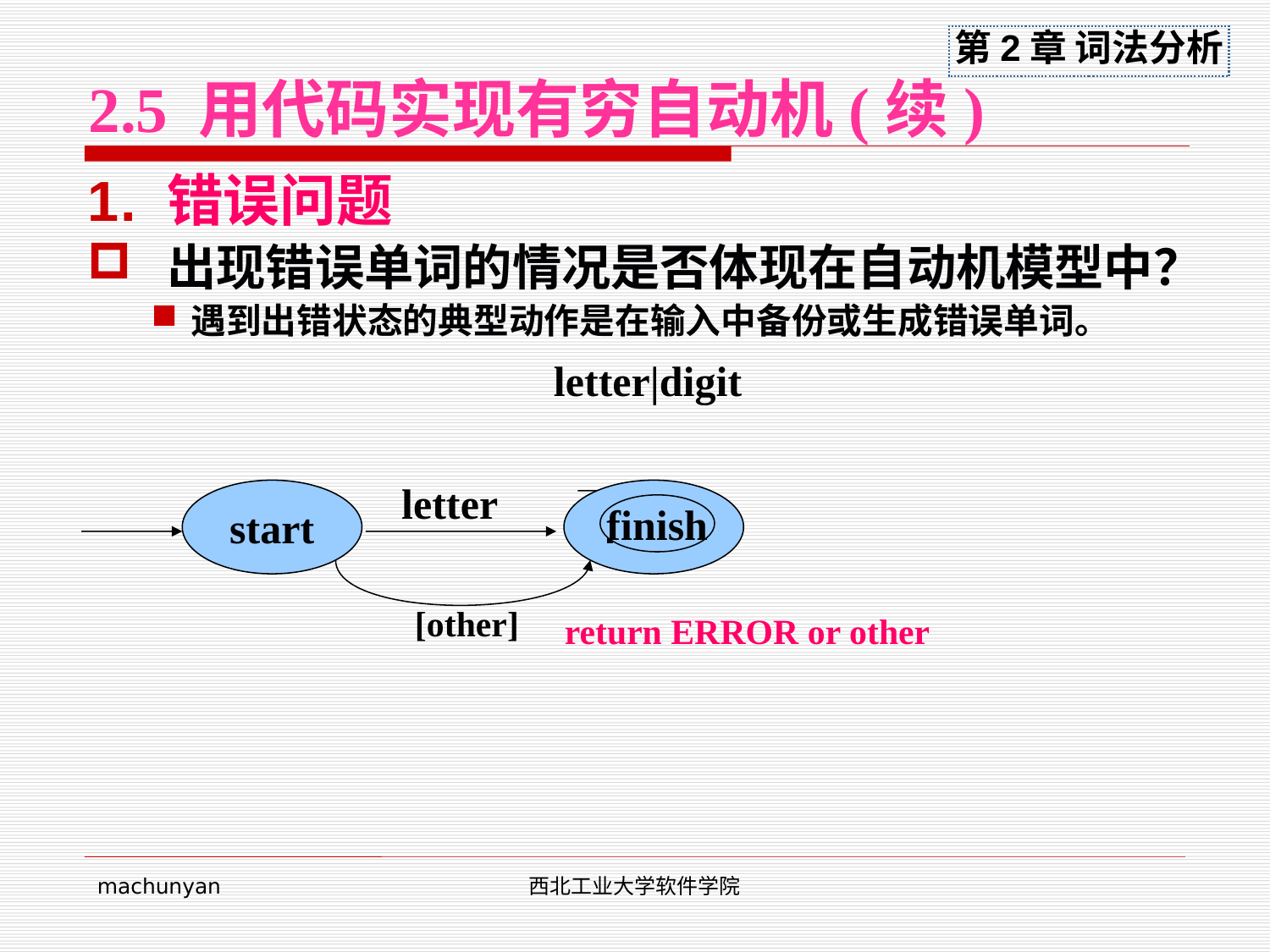

# 2.5 用代码实现有穷自动机(续)
错误问题
出现错误单词的情况是否体现在自动机模型中？
遇到出错状态的典型动作是在输入中备份或生成错误单词。
letter|digit
start
in_id
letter
finish

[other]
return ERROR or other
machunyan

西北工业大学软件学院
115